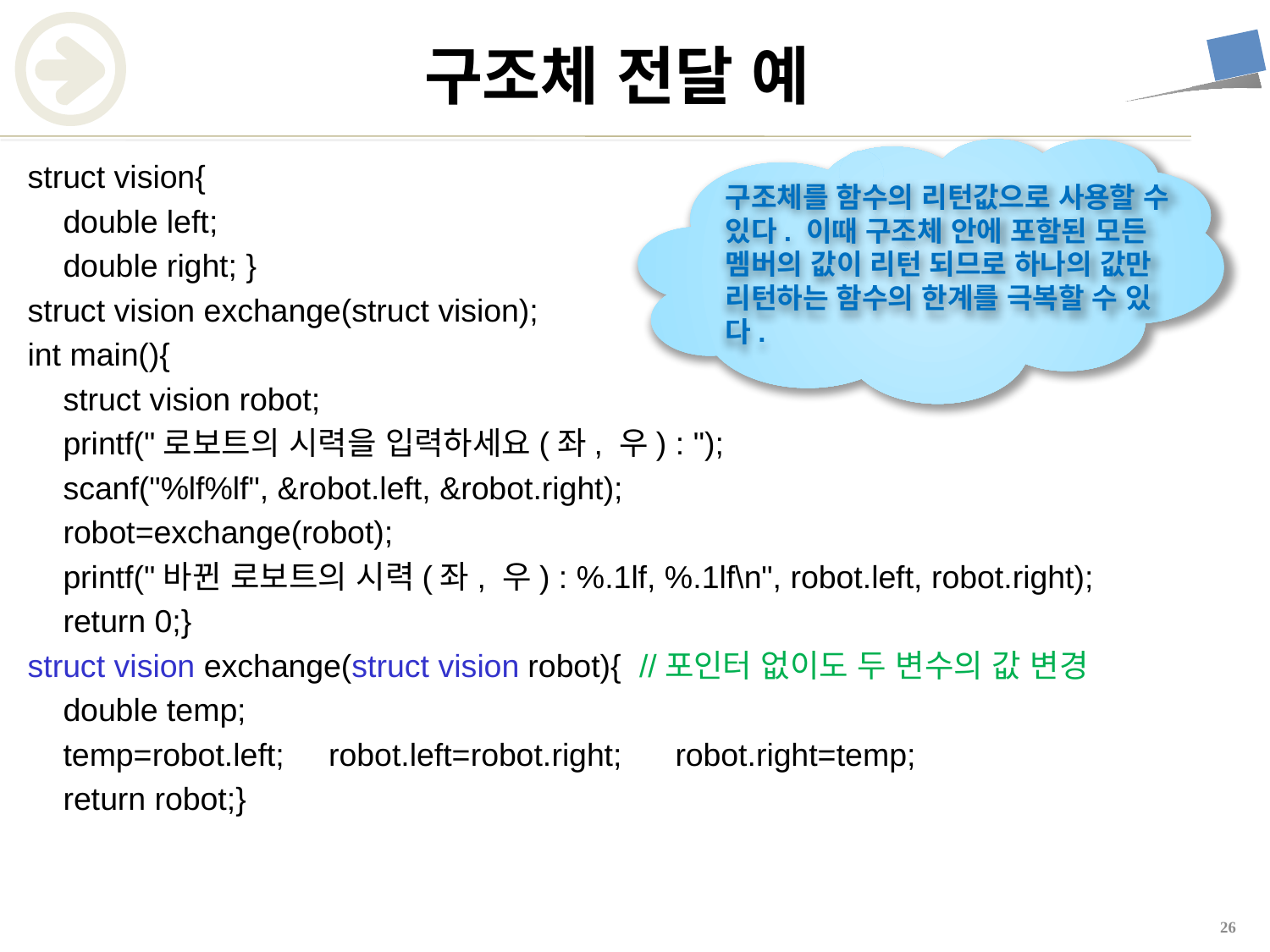

# 구조체 전달 예

구조체를 함수의 리턴값으로 사용할 수 있다. 이때 구조체 안에 포함된 모든 멤버의 값이 리턴 되므로 하나의 값만 리턴하는 함수의 한계를 극복할 수 있다.
struct vision{
    double left;
    double right; }
struct vision exchange(struct vision);
int main(){
    struct vision robot;
    printf("로보트의 시력을 입력하세요(좌, 우) : ");
    scanf("%lf%lf", &robot.left, &robot.right);
    robot=exchange(robot);
    printf("바뀐 로보트의 시력(좌, 우) : %.1lf, %.1lf\n", robot.left, robot.right);
    return 0;}
struct vision exchange(struct vision robot){  //포인터 없이도 두 변수의 값 변경
    double temp;
    temp=robot.left;     robot.left=robot.right;      robot.right=temp;
    return robot;}
26